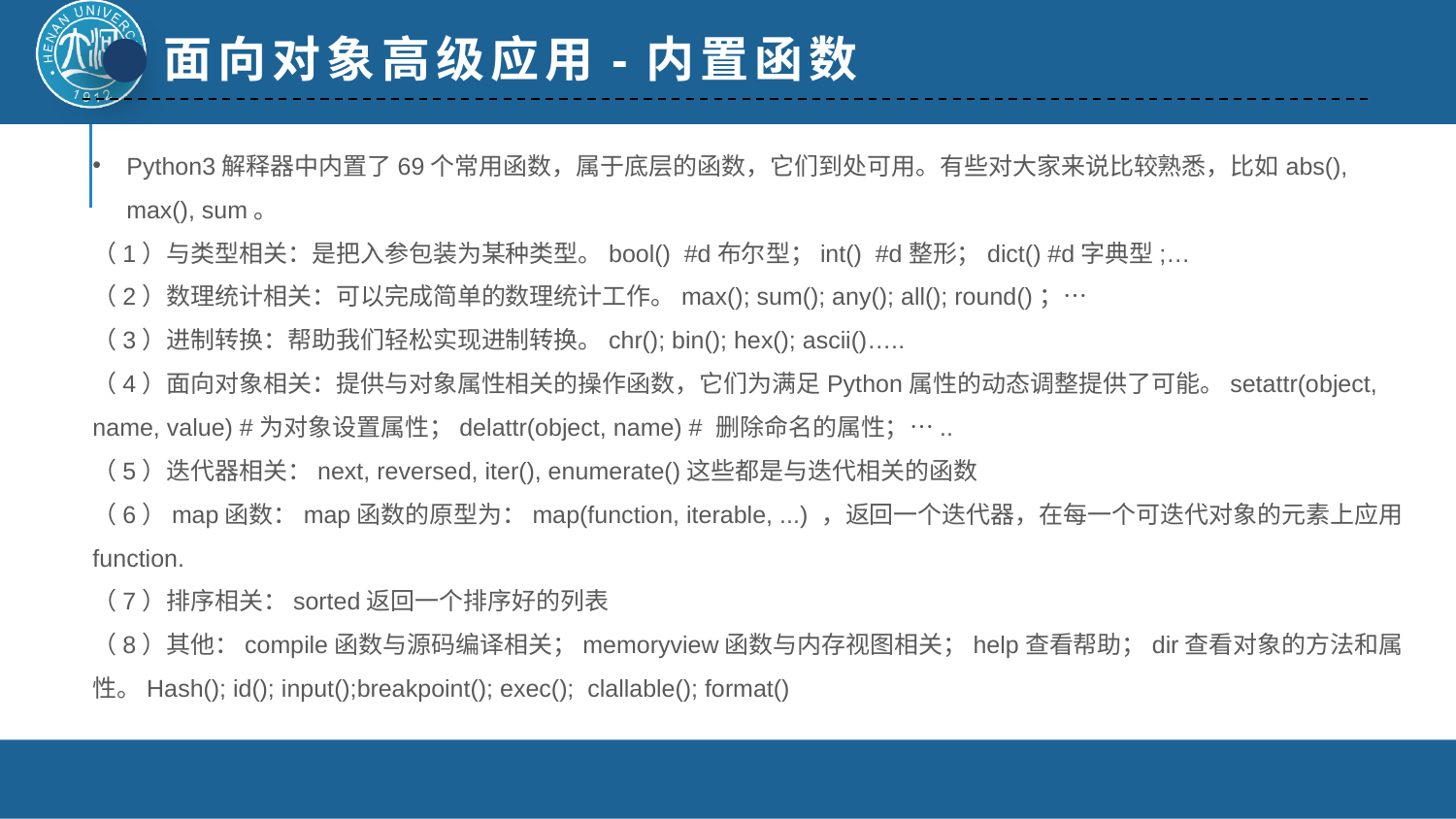

面向对象高级应用-内置函数

Python3解释器中内置了69个常用函数，属于底层的函数，它们到处可用。有些对大家来说比较熟悉，比如abs(), max(), sum。
（1）与类型相关：是把入参包装为某种类型。bool()  #d布尔型；int()  #d整形；dict() #d字典型;…
（2）数理统计相关：可以完成简单的数理统计工作。max(); sum(); any(); all(); round()；…
（3）进制转换：帮助我们轻松实现进制转换。chr(); bin(); hex(); ascii()…..
（4）面向对象相关：提供与对象属性相关的操作函数，它们为满足Python属性的动态调整提供了可能。setattr(object, name, value) #为对象设置属性；delattr(object, name) # 删除命名的属性；…..
（5）迭代器相关：next, reversed, iter(), enumerate()这些都是与迭代相关的函数
（6）map函数：map函数的原型为：map(function, iterable, ...) ，返回一个迭代器，在每一个可迭代对象的元素上应用function.
（7）排序相关：sorted返回一个排序好的列表
（8）其他：compile函数与源码编译相关；memoryview函数与内存视图相关；help查看帮助；dir查看对象的方法和属性。Hash(); id(); input();breakpoint(); exec();  clallable(); format()